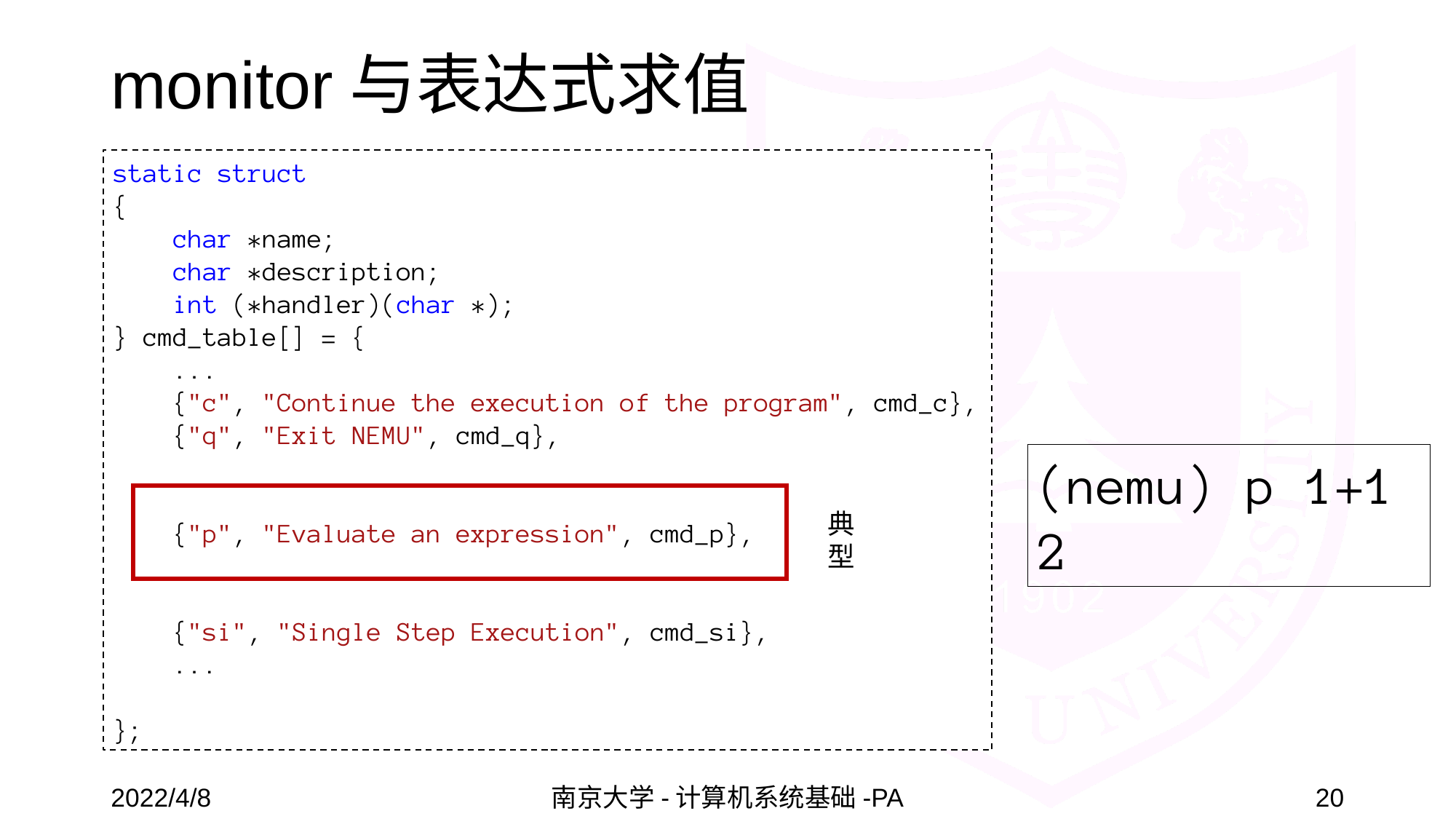

# monitor与表达式求值
static struct
{
    char *name;
    char *description;
    int (*handler)(char *);
} cmd_table[] = {
    ...
    {"c", "Continue the execution of the program", cmd_c},
    {"q", "Exit NEMU", cmd_q},

    {"p", "Evaluate an expression", cmd_p},

    {"si", "Single Step Execution", cmd_si},
    ...
};
(nemu) p 1+1
2

典型
2022/4/8
南京大学-计算机系统基础-PA
20